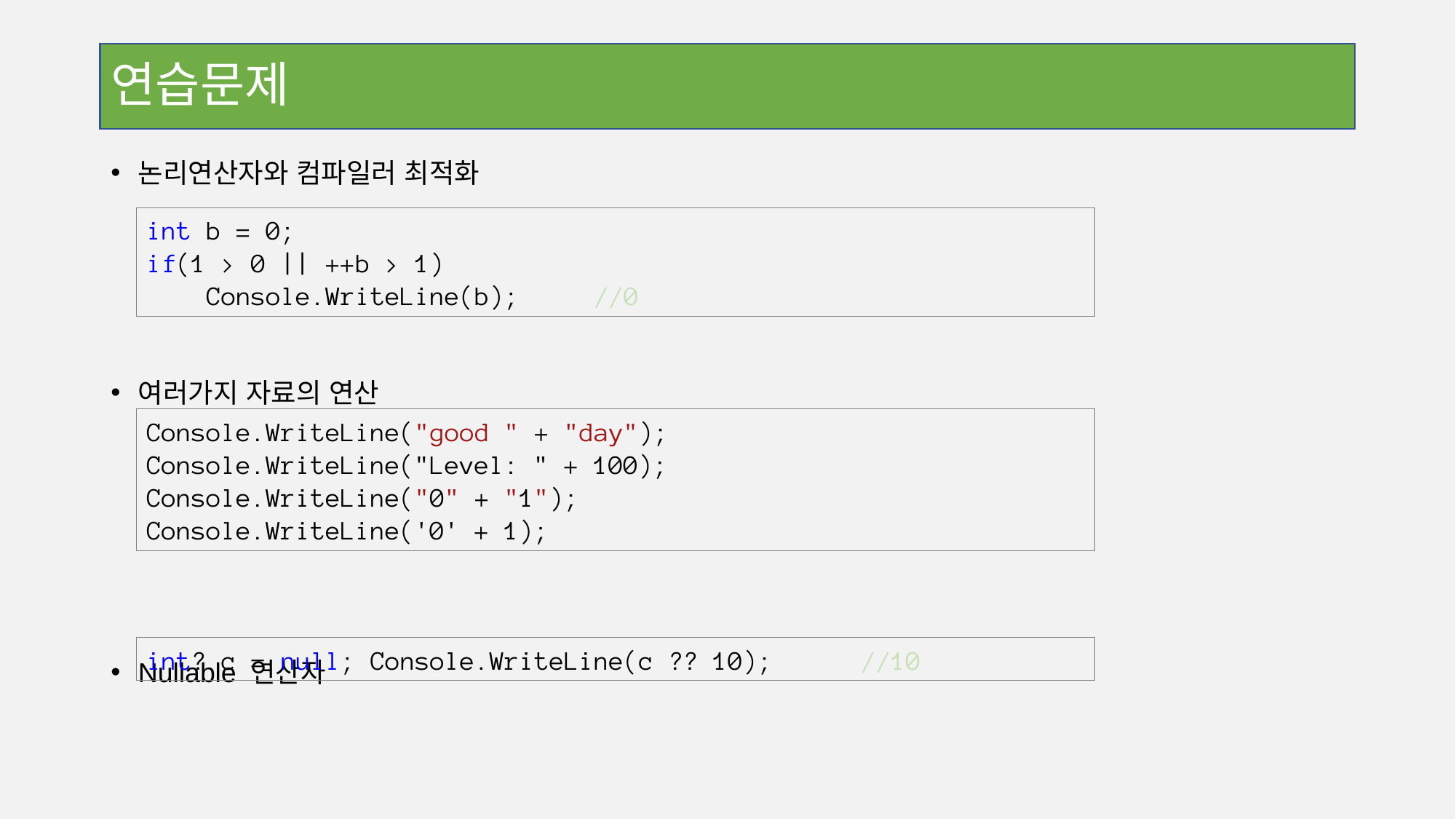

# 연습문제
논리연산자와 컴파일러 최적화

여러가지 자료의 연산

Nullable 연산자

int b = 0;
if(1 > 0 || ++b > 1)
    Console.WriteLine(b);     //0
Console.WriteLine("good " + "day");
Console.WriteLine("Level: " + 100);
Console.WriteLine("0" + "1");
Console.WriteLine('0' + 1);
int? c = null; Console.WriteLine(c ?? 10);	    //10